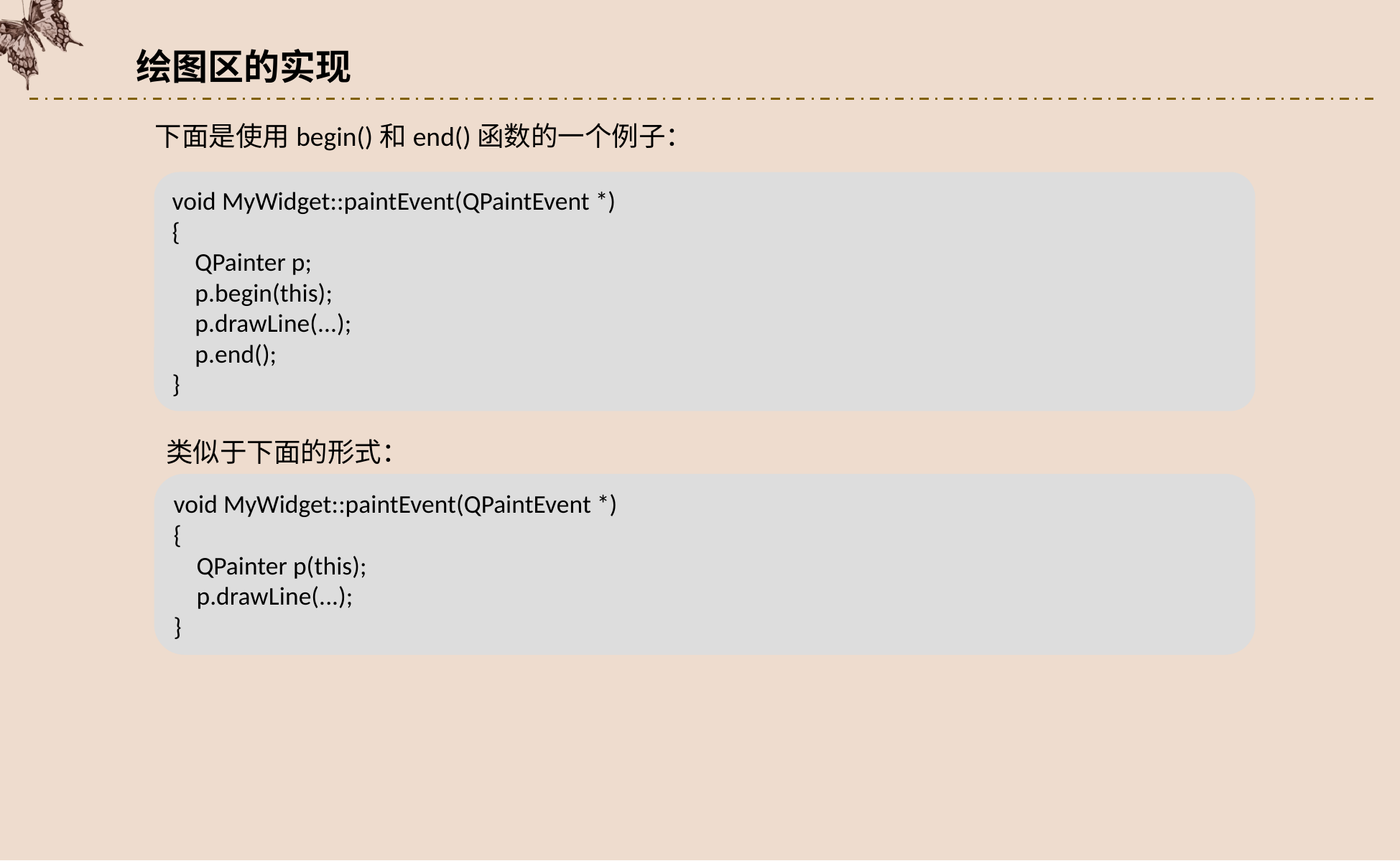

绘图区的实现
下面是使用begin()和end()函数的一个例子：
void MyWidget::paintEvent(QPaintEvent *)
{
    QPainter p;
    p.begin(this);
    p.drawLine(...);
    p.end();
}
类似于下面的形式：
void MyWidget::paintEvent(QPaintEvent *)
{
    QPainter p(this);
    p.drawLine(...);
}